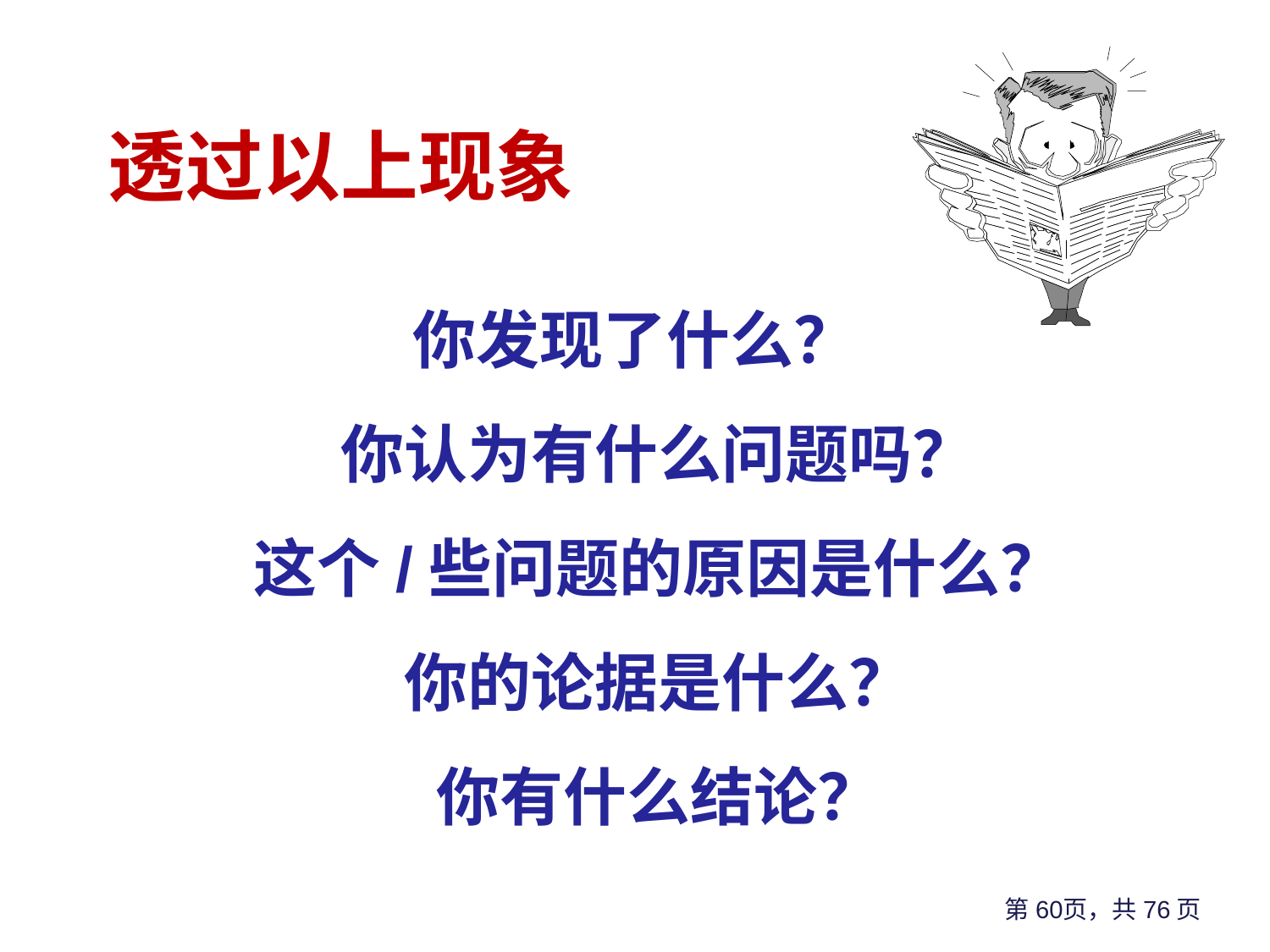

# 透过以上现象
你发现了什么？
你认为有什么问题吗？
这个/些问题的原因是什么？
你的论据是什么？
你有什么结论？
第60页，共76页